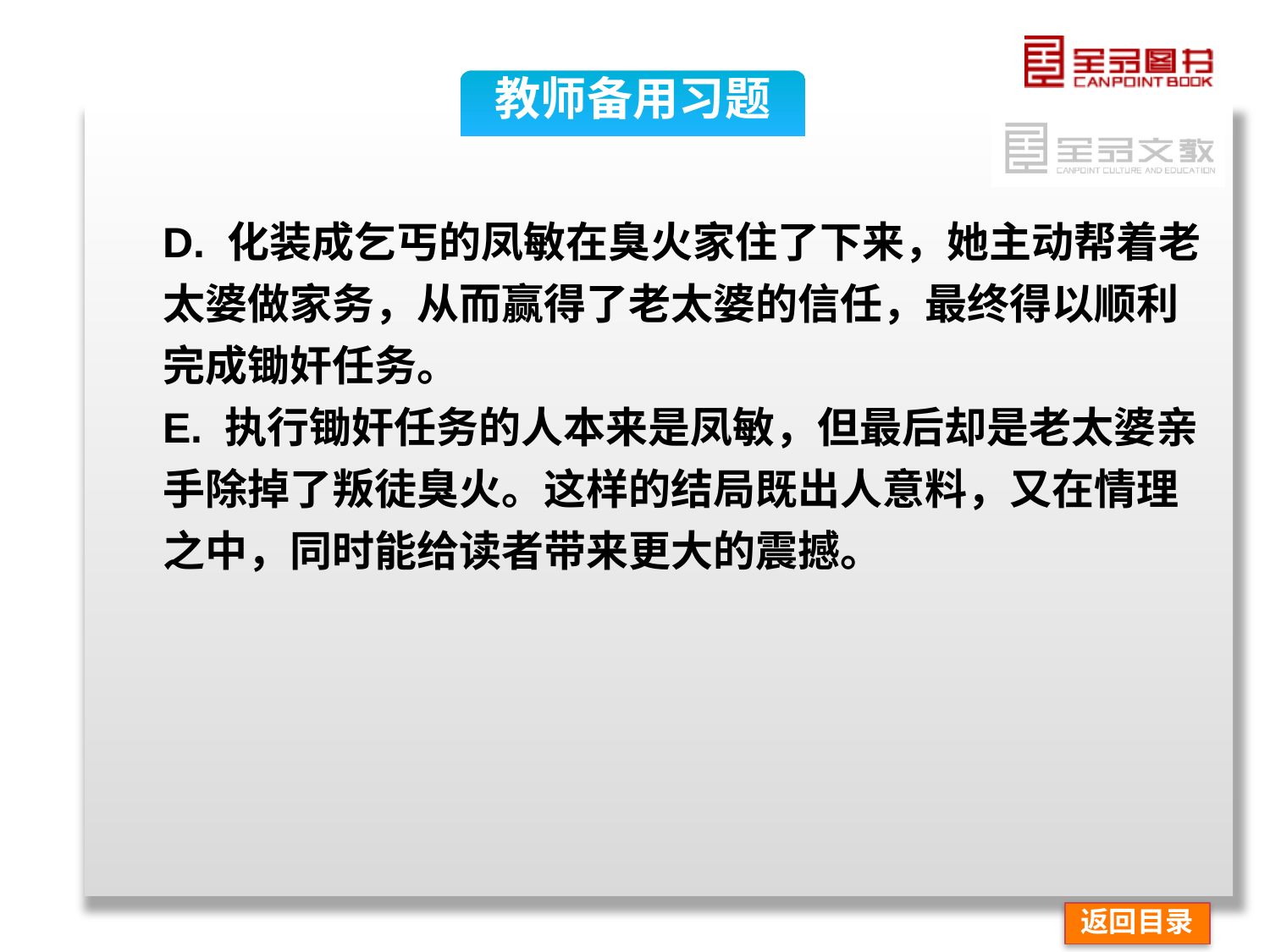

教师备用习题
D. 化装成乞丐的凤敏在臭火家住了下来，她主动帮着老太婆做家务，从而赢得了老太婆的信任，最终得以顺利完成锄奸任务。
E. 执行锄奸任务的人本来是凤敏，但最后却是老太婆亲手除掉了叛徒臭火。这样的结局既出人意料，又在情理之中，同时能给读者带来更大的震撼。
返回目录